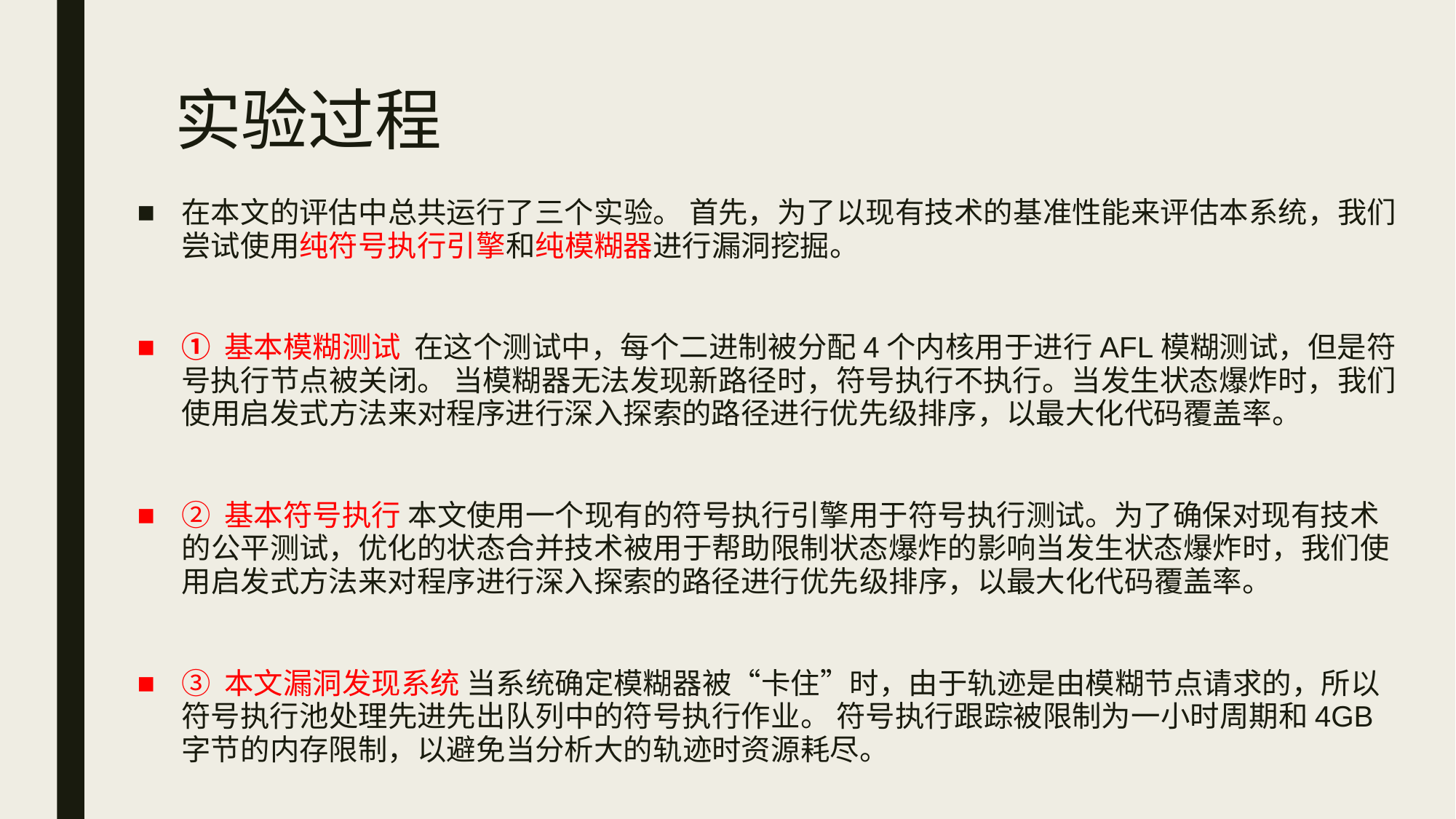

# 实验过程
在本文的评估中总共运行了三个实验。 首先，为了以现有技术的基准性能来评估本系统，我们尝试使用纯符号执行引擎和纯模糊器进行漏洞挖掘。

① 基本模糊测试  在这个测试中，每个二进制被分配4个内核用于进行AFL模糊测试，但是符号执行节点被关闭。 当模糊器无法发现新路径时，符号执行不执行。当发生状态爆炸时，我们使用启发式方法来对程序进行深入探索的路径进行优先级排序，以最大化代码覆盖率。

② 基本符号执行 本文使用一个现有的符号执行引擎用于符号执行测试。为了确保对现有技术的公平测试，优化的状态合并技术被用于帮助限制状态爆炸的影响当发生状态爆炸时，我们使用启发式方法来对程序进行深入探索的路径进行优先级排序，以最大化代码覆盖率。

③ 本文漏洞发现系统 当系统确定模糊器被“卡住”时，由于轨迹是由模糊节点请求的，所以符号执行池处理先进先出队列中的符号执行作业。 符号执行跟踪被限制为一小时周期和4GB字节的内存限制，以避免当分析大的轨迹时资源耗尽。